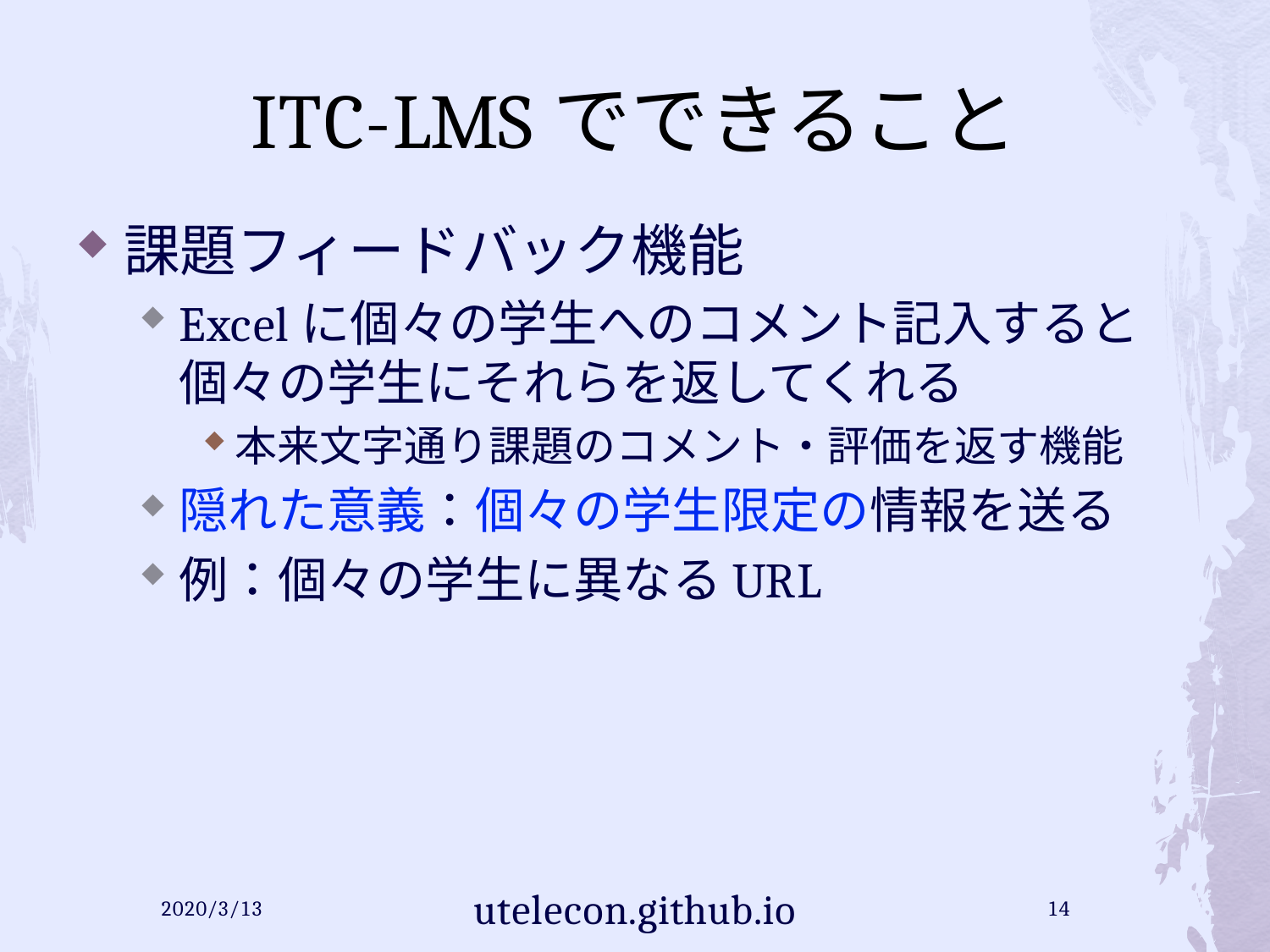

# ITC-LMSでできること
課題フィードバック機能
Excelに個々の学生へのコメント記入すると個々の学生にそれらを返してくれる
本来文字通り課題のコメント・評価を返す機能
隠れた意義：個々の学生限定の情報を送る
例：個々の学生に異なるURL

2020/3/13
utelecon.github.io
14